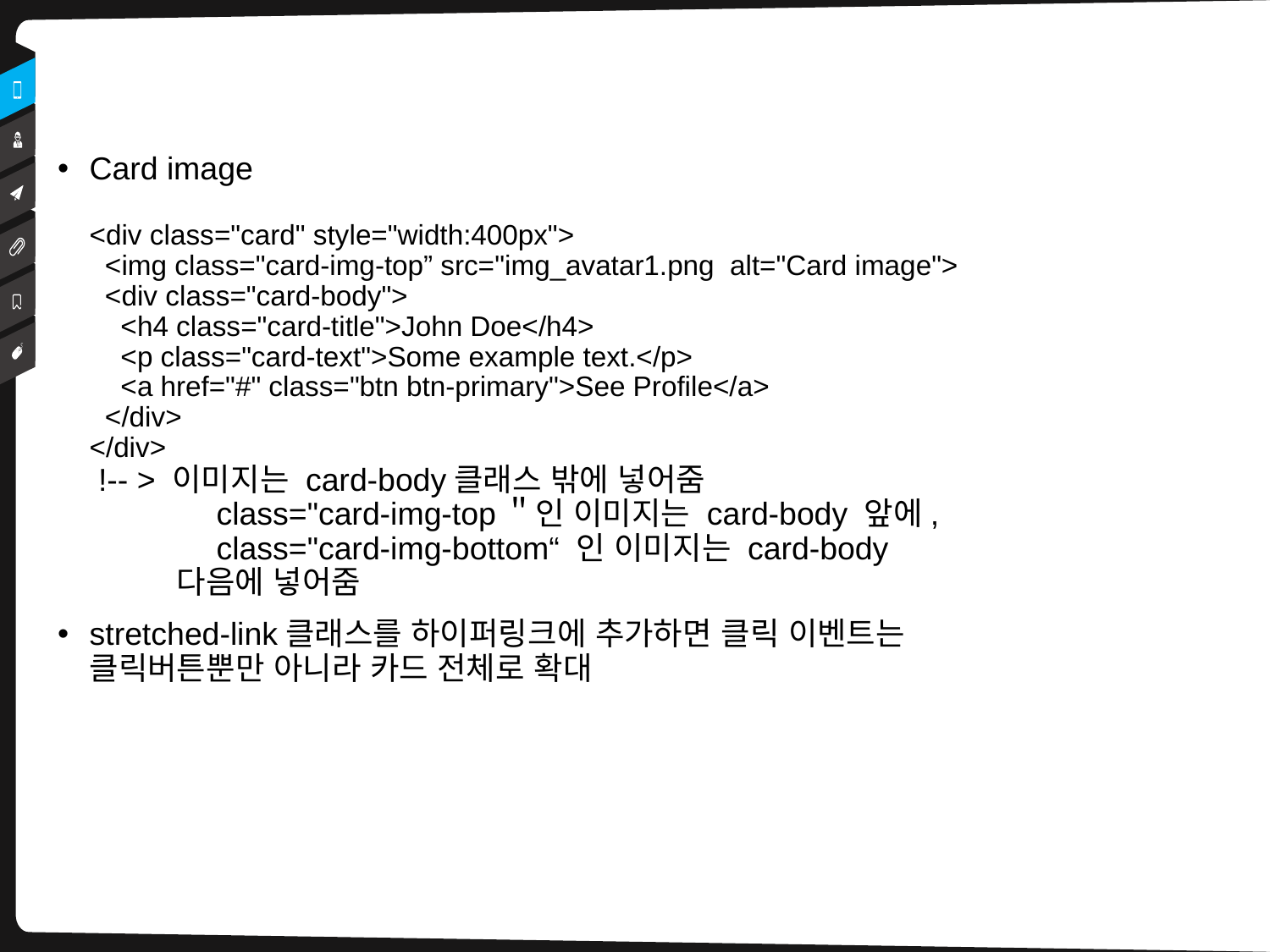

Card image
<div class="card" style="width:400px">
  <img class="card-img-top” src="img_avatar1.png  alt="Card image">
  <div class="card-body">
    <h4 class="card-title">John Doe</h4>
    <p class="card-text">Some example text.</p>
    <a href="#" class="btn btn-primary">See Profile</a>
  </div>
</div>
 !-- > 이미지는 card-body클래스 밖에 넣어줌
 	class="card-img-top＂인 이미지는 card-body 앞에,
	class="card-img-bottom“ 인 이미지는 card-body
         다음에 넣어줌
stretched-link클래스를 하이퍼링크에 추가하면 클릭 이벤트는
클릭버튼뿐만 아니라 카드 전체로 확대